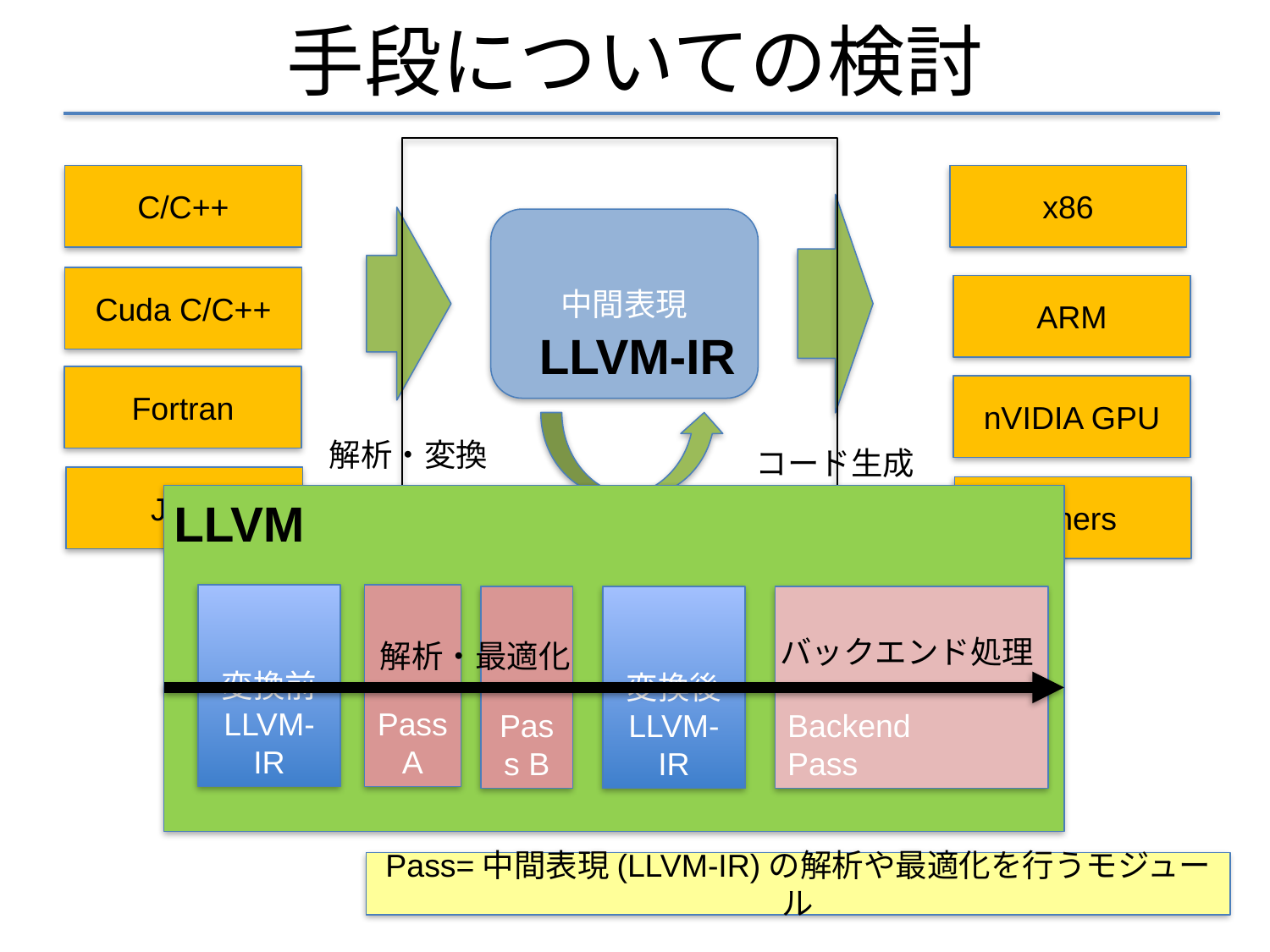

# 手段についての検討

C/C++
x86

中間表現
Cuda C/C++
ARM
LLVM-IR

LLVM
変換前
LLVM-IR
Pass A
Pass B
変換後
LLVM-IR
Backend
Pass
バックエンド処理
解析・最適化
Pass=中間表現(LLVM-IR)の解析や最適化を行うモジュール
Fortran
nVIDIA GPU

解析・変換
コード生成
Java
others
ミドルエンド
(解析・最適化)
中間表現の規定
中間表現の生成・解析／最適化
中間表現からターゲットのコード生成
⇒各種モジュールが整理されて再利用できる環境